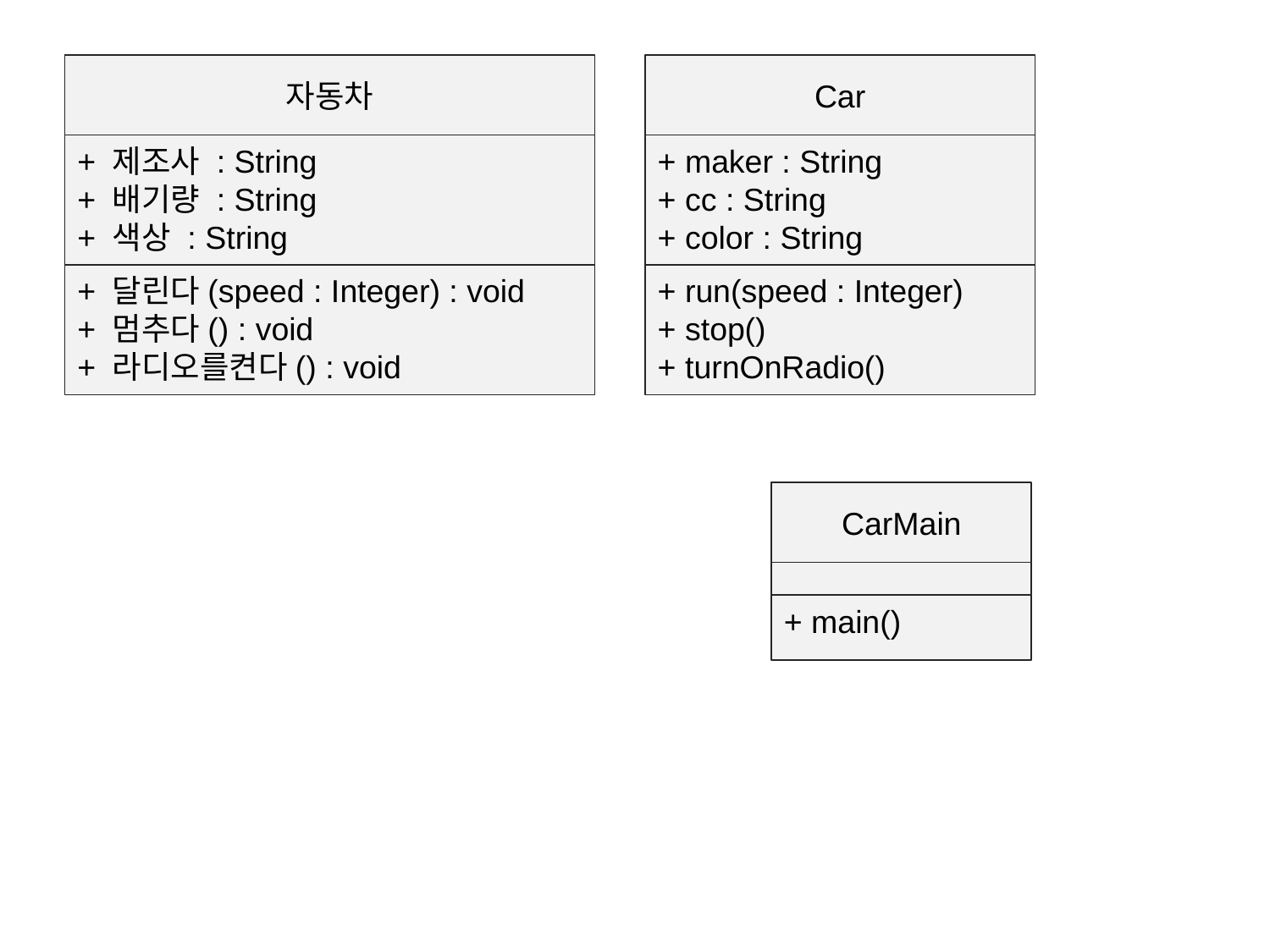

자동차
+ 제조사 : String
+ 배기량 : String
+ 색상 : String
+ 달린다(speed : Integer) : void
+ 멈추다() : void
+ 라디오를켠다() : void

Car
+ maker : String
+ cc : String
+ color : String
+ run(speed : Integer)
+ stop()
+ turnOnRadio()
CarMain

+ main()